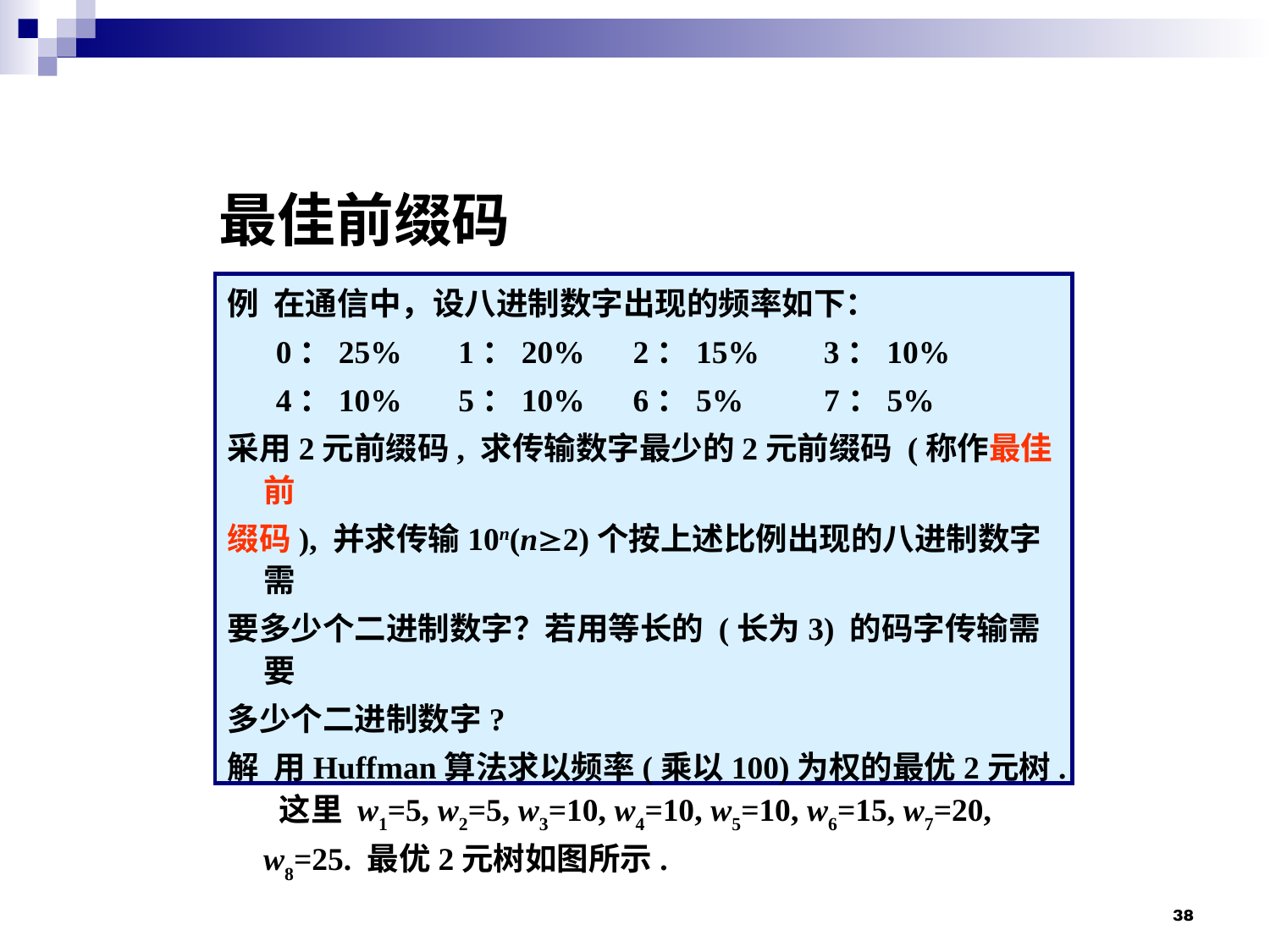

# 最佳前缀码
例  在通信中，设八进制数字出现的频率如下：
      0：25%       1：20%      2：15%        3：10%
      4：10%       5：10%      6：5%          7：5%
采用2元前缀码, 求传输数字最少的2元前缀码 (称作最佳前
缀码), 并求传输10n(n≥2)个按上述比例出现的八进制数字需
要多少个二进制数字？若用等长的 (长为3) 的码字传输需要
多少个二进制数字?
解  用Huffman算法求以频率(乘以100)为权的最优2元树. 这里 w1=5, w2=5, w3=10, w4=10, w5=10, w6=15, w7=20, w8=25. 最优2元树如图所示.
38